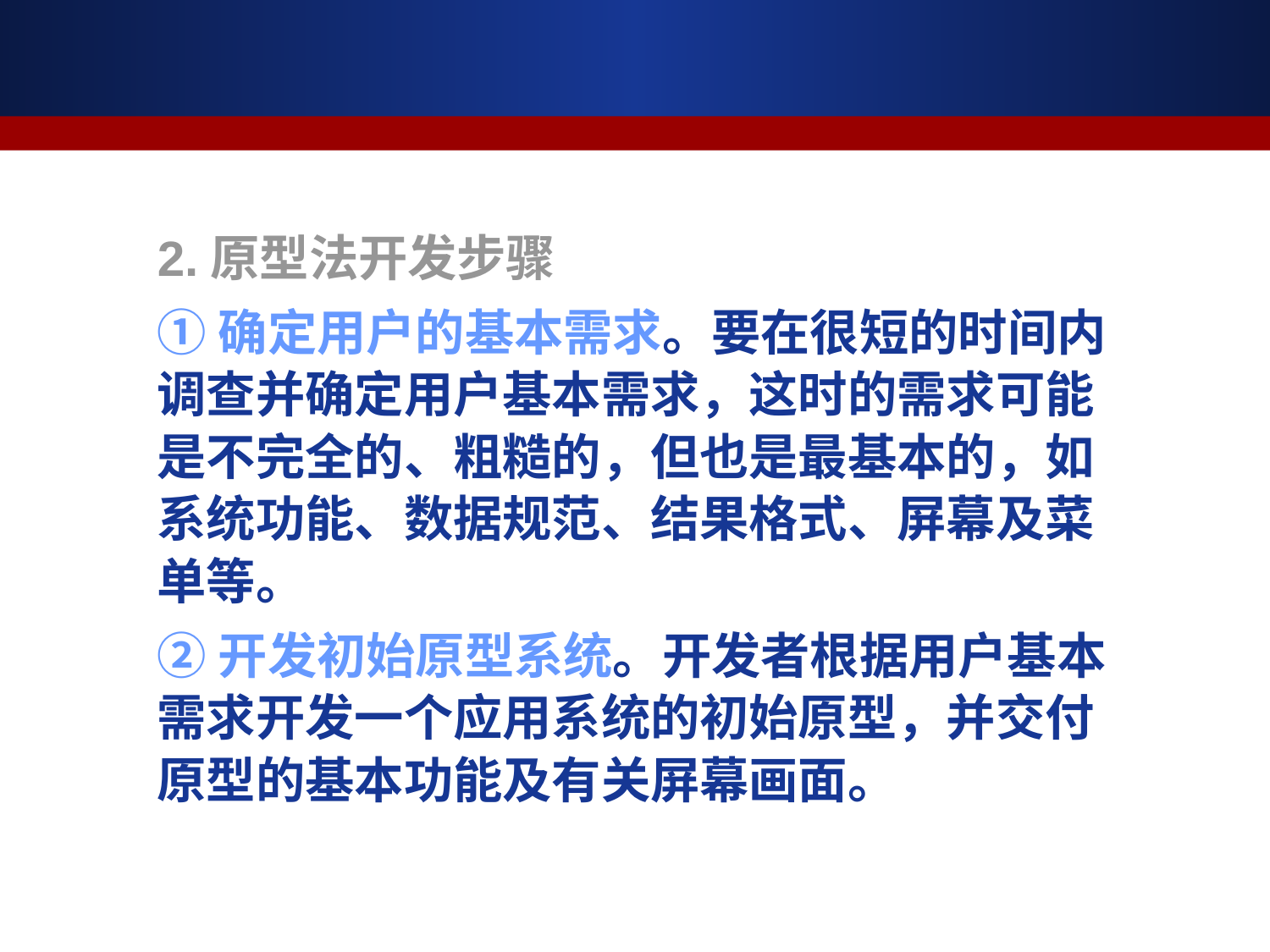

2.原型法开发步骤
①确定用户的基本需求。要在很短的时间内调查并确定用户基本需求，这时的需求可能是不完全的、粗糙的，但也是最基本的，如系统功能、数据规范、结果格式、屏幕及菜单等。
②开发初始原型系统。开发者根据用户基本需求开发一个应用系统的初始原型，并交付原型的基本功能及有关屏幕画面。